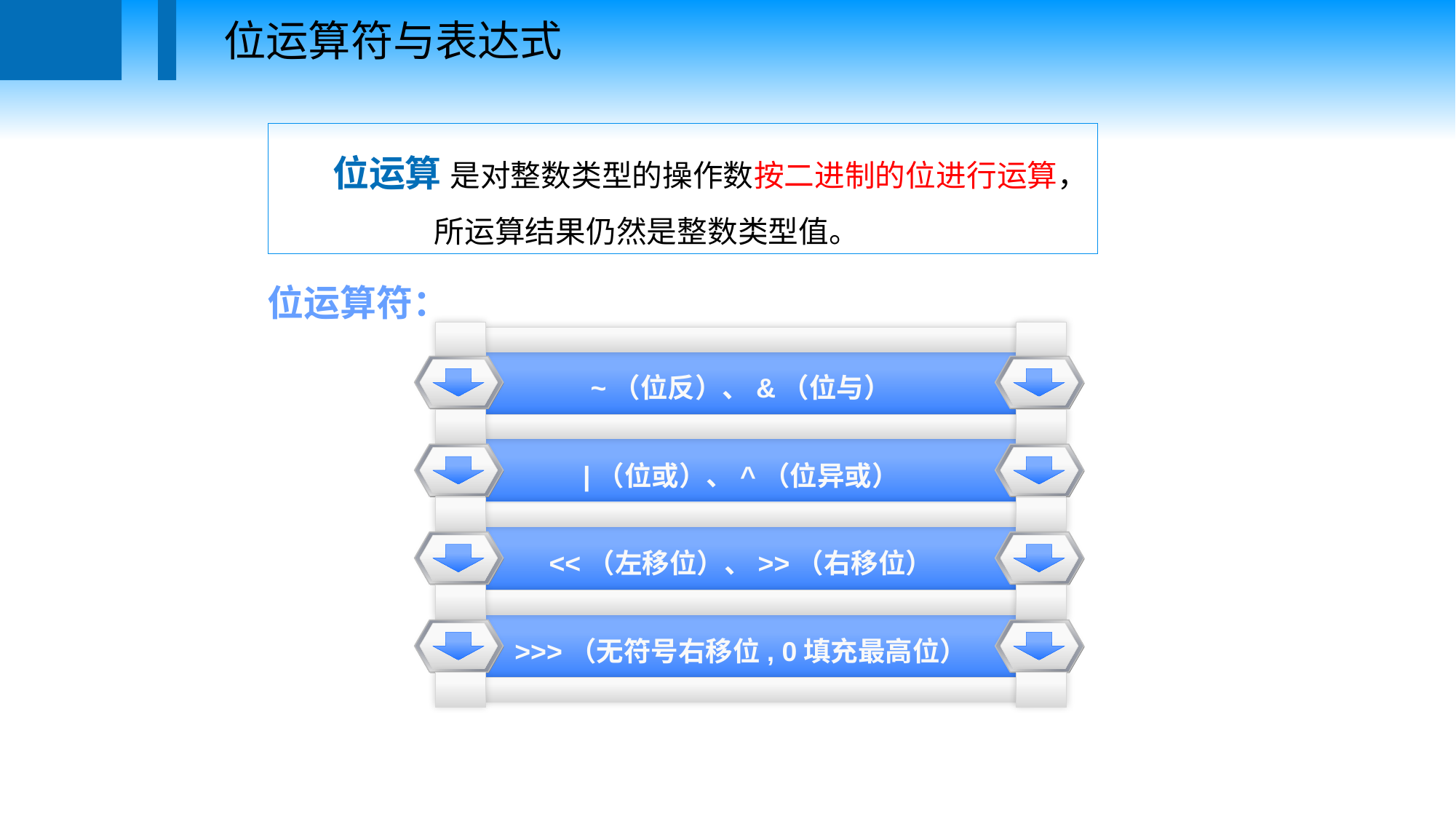

位运算符与表达式
位运算 是对整数类型的操作数按二进制的位进行运算，
              所运算结果仍然是整数类型值。
位运算符：

~（位反）、&（位与）

|（位或）、^（位异或）

<<（左移位）、>>（右移位）

>>>（无符号右移位, 0填充最高位）